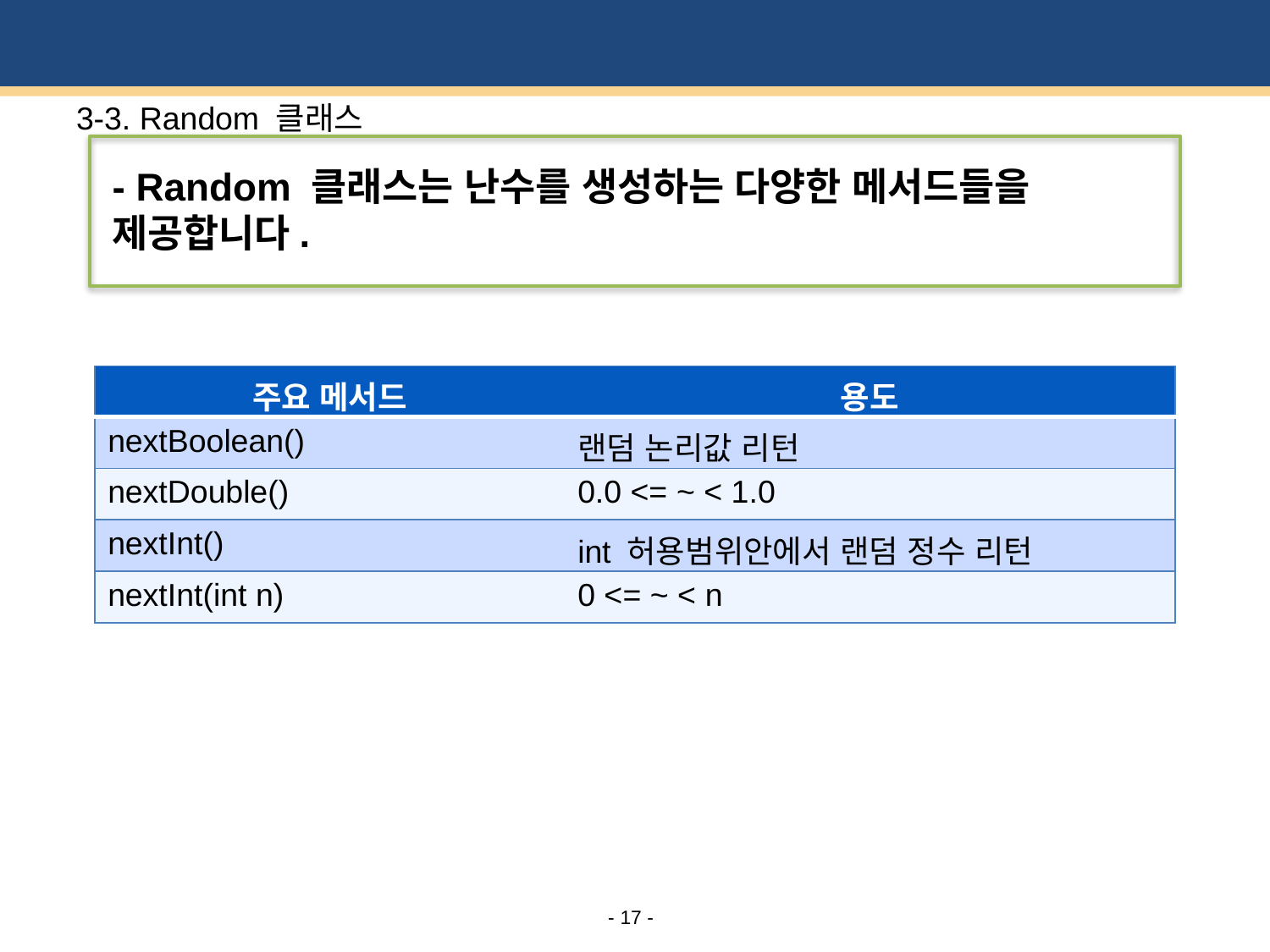

# 3-3. Random 클래스

- Random 클래스는 난수를 생성하는 다양한 메서드들을 제공합니다.
| 주요 메서드 | 용도 |
| --- | --- |
| nextBoolean() | 랜덤 논리값 리턴 |
| nextDouble() | 0.0 <= ~ < 1.0 |
| nextInt() | int 허용범위안에서 랜덤 정수 리턴 |
| nextInt(int n) | 0 <= ~ < n |